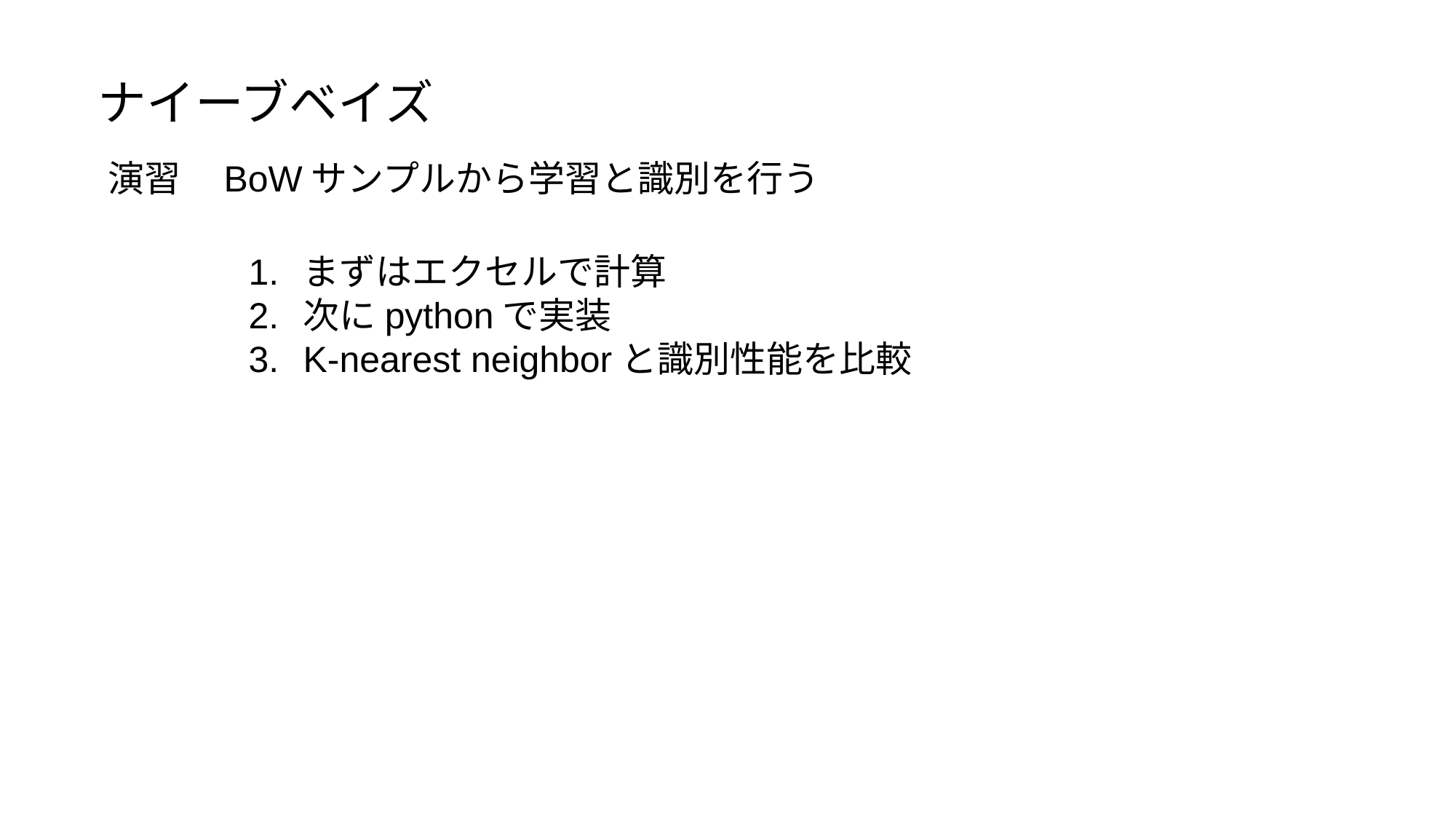

ナイーブベイズ
演習
BoWサンプルから学習と識別を行う
まずはエクセルで計算
次にpythonで実装
K-nearest neighborと識別性能を比較